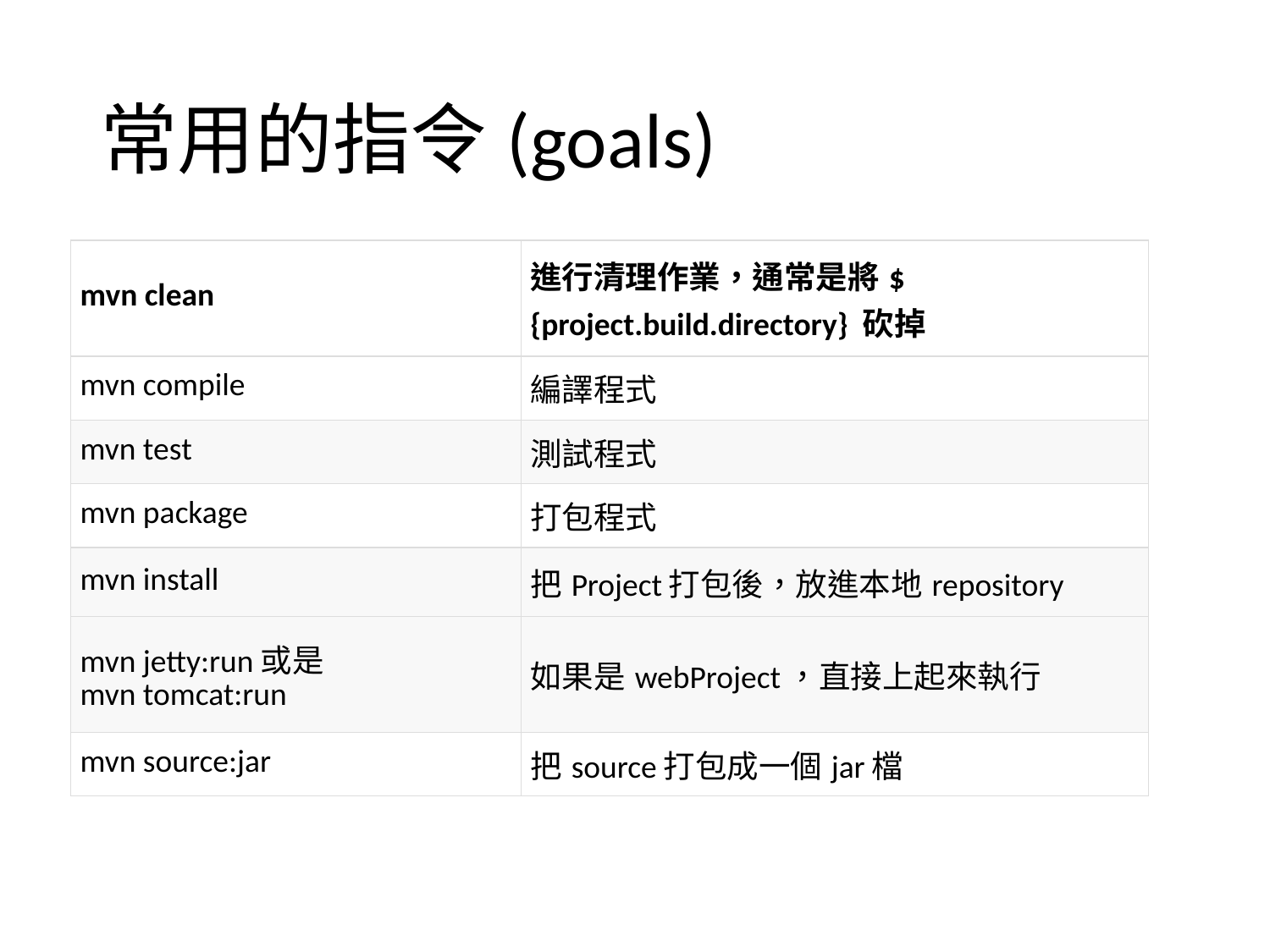

# 常用的指令(goals)
| mvn clean | 進行清理作業，通常是將${project.build.directory} 砍掉 |
| --- | --- |
| mvn compile | 編譯程式 |
| mvn test | 測試程式 |
| mvn package | 打包程式 |
| mvn install | 把Project打包後，放進本地repository |
| mvn jetty:run或是 mvn tomcat:run | 如果是webProject，直接上起來執行 |
| mvn source:jar | 把source打包成一個jar檔 |